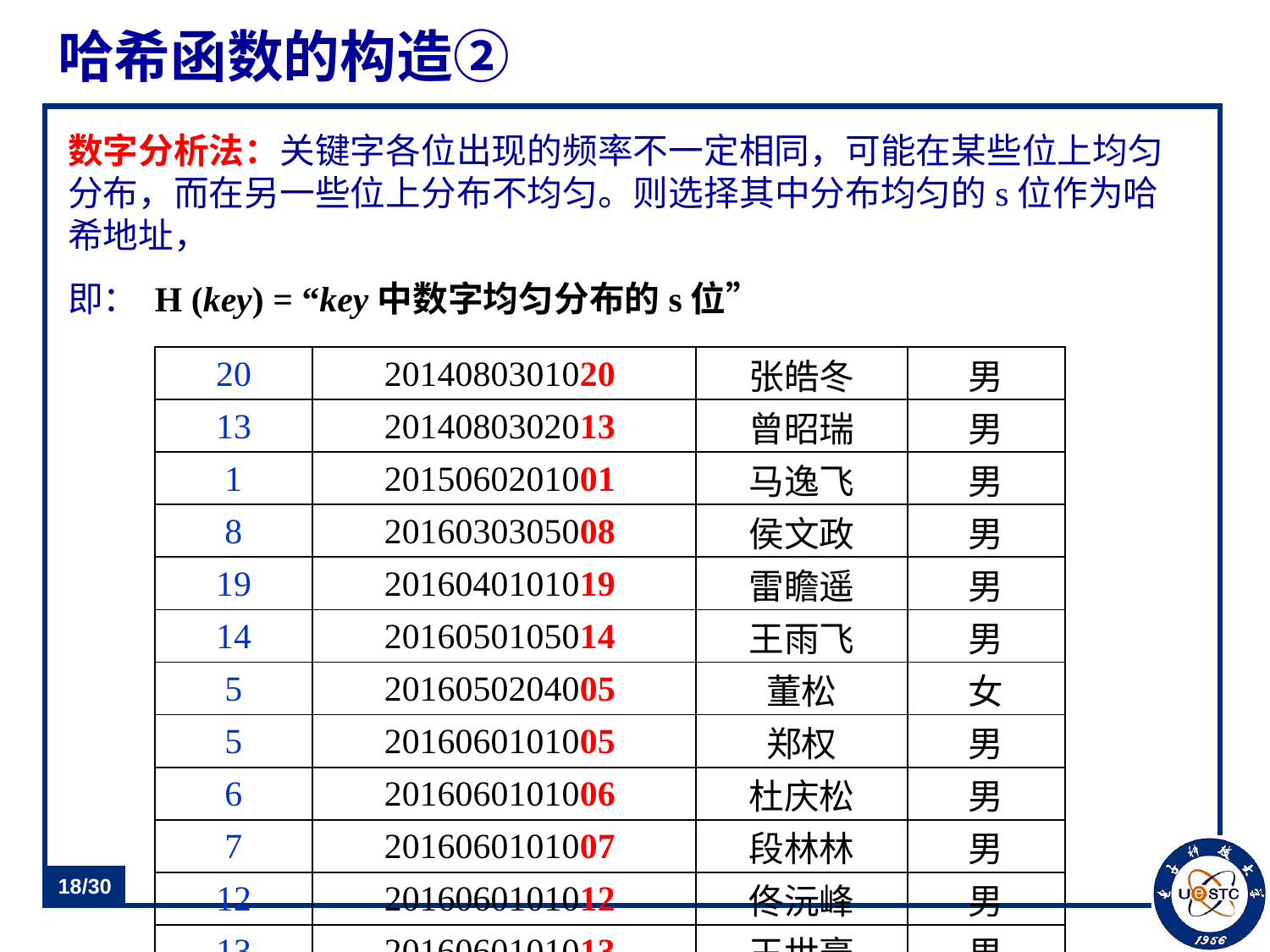

# 哈希函数的构造②
数字分析法：关键字各位出现的频率不一定相同，可能在某些位上均匀分布，而在另一些位上分布不均匀。则选择其中分布均匀的s位作为哈希地址，
即： H (key) = “key中数字均匀分布的s位”

| 20 | 2014080301020 | 张皓冬 | 男 |
| --- | --- | --- | --- |
| 13 | 2014080302013 | 曾昭瑞 | 男 |
| 1 | 2015060201001 | 马逸飞 | 男 |
| 8 | 2016030305008 | 侯文政 | 男 |
| 19 | 2016040101019 | 雷瞻遥 | 男 |
| 14 | 2016050105014 | 王雨飞 | 男 |
| 5 | 2016050204005 | 董松 | 女 |
| 5 | 2016060101005 | 郑权 | 男 |
| 6 | 2016060101006 | 杜庆松 | 男 |
| 7 | 2016060101007 | 段林林 | 男 |
| 12 | 2016060101012 | 佟沅峰 | 男 |
| 13 | 2016060101013 | 王世豪 | 男 |
18/30